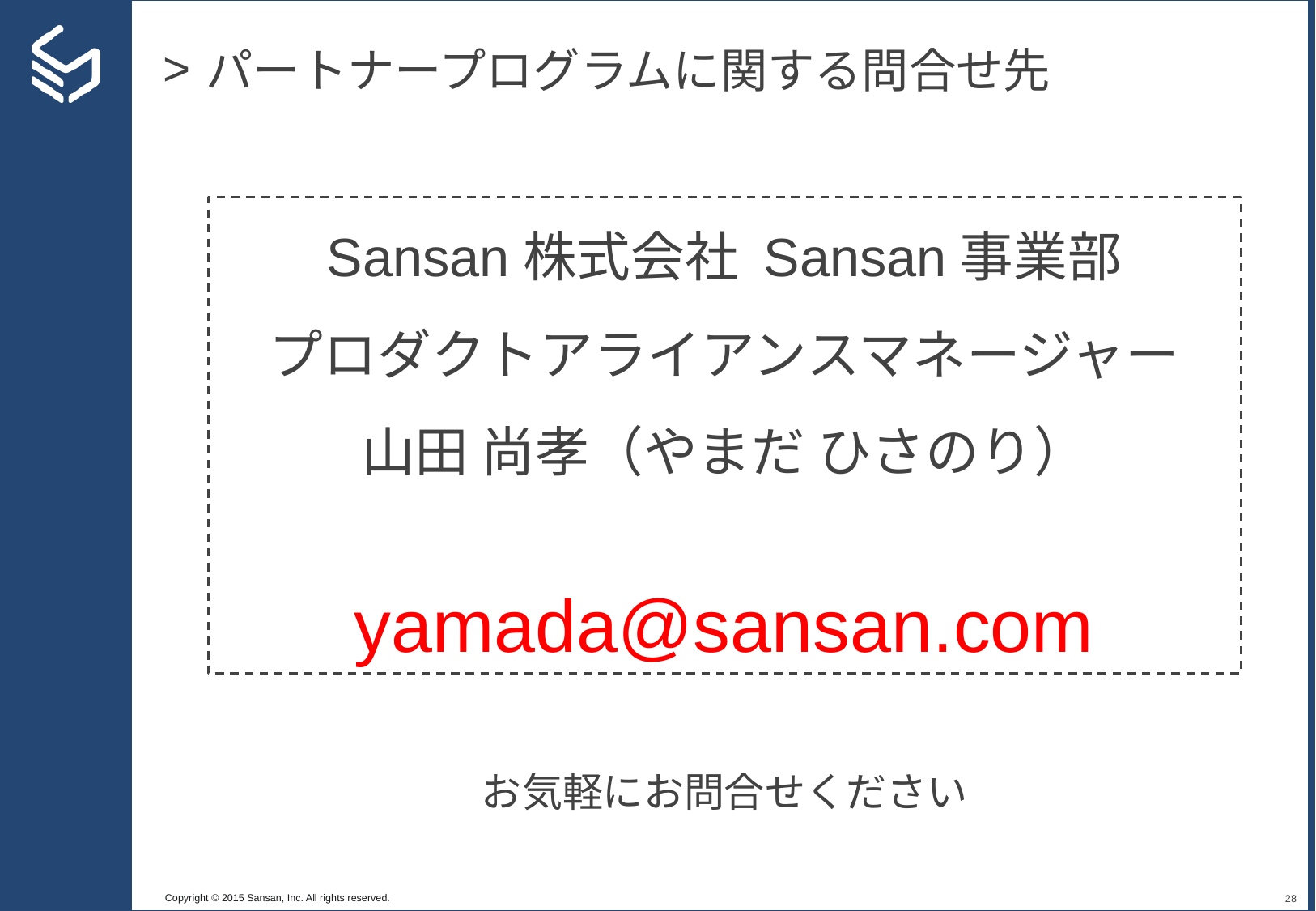

# パートナープログラムに関する問合せ先
Sansan株式会社 Sansan事業部
プロダクトアライアンスマネージャー
山田 尚孝（やまだ ひさのり）

yamada@sansan.com
お気軽にお問合せください
28